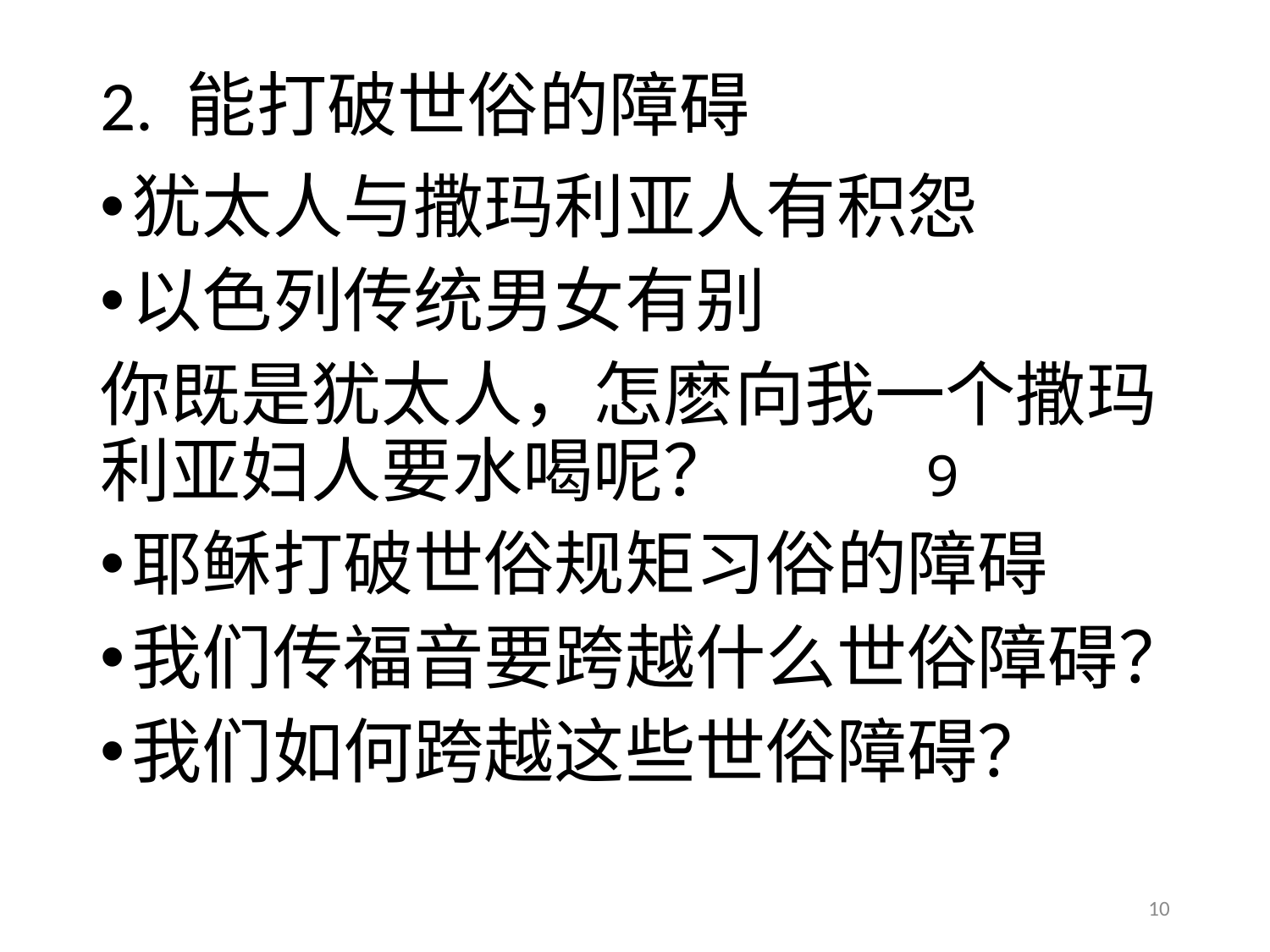

# 2. 能打破世俗的障碍
犹太人与撒玛利亚人有积怨
以色列传统男女有别
你既是犹太人，怎麽向我一个撒玛利亚妇人要水喝呢？           9
耶稣打破世俗规矩习俗的障碍
我们传福音要跨越什么世俗障碍？
我们如何跨越这些世俗障碍？
10